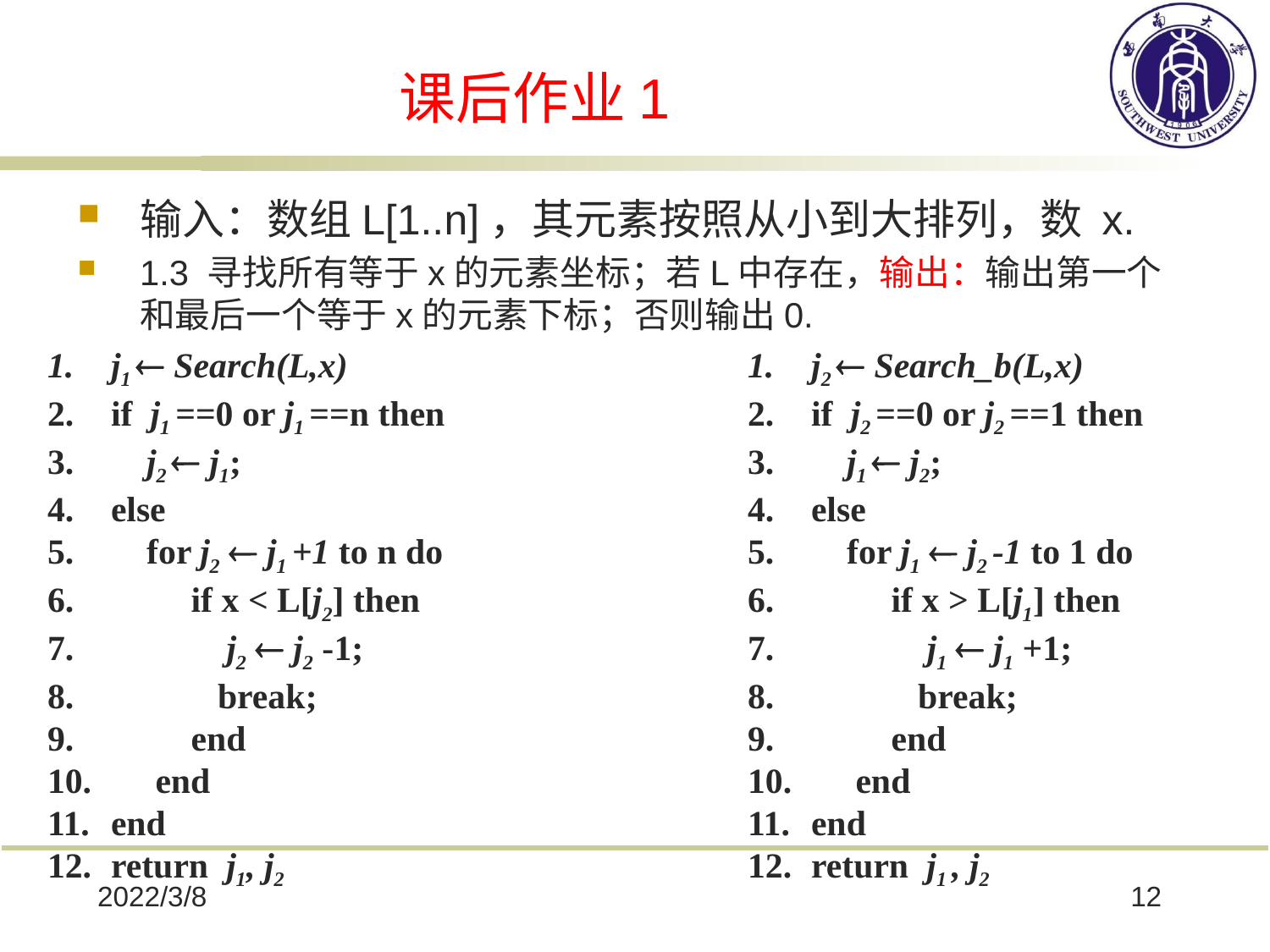

# 课后作业1
输入：数组L[1..n]，其元素按照从小到大排列，数 x.
1.3 寻找所有等于x的元素坐标；若L中存在，输出：输出第一个和最后一个等于x的元素下标；否则输出0.
j1 ← Search(L,x)
if  j1 ==0 or j1 ==n then
    j2 ← j1;
else
    for j2 ← j1 +1 to n do
         if x < L[j2] then
             j2 ← j2 -1;
            break;
         end
     end
end
return  j1, j2
j2 ← Search_b(L,x)
if  j2 ==0 or j2 ==1 then
    j1 ← j2;
else
    for j1 ← j2 -1 to 1 do
         if x > L[j1] then
             j1 ← j1 +1;
            break;
         end
     end
end
return  j1 , j2
2022/3/8
12